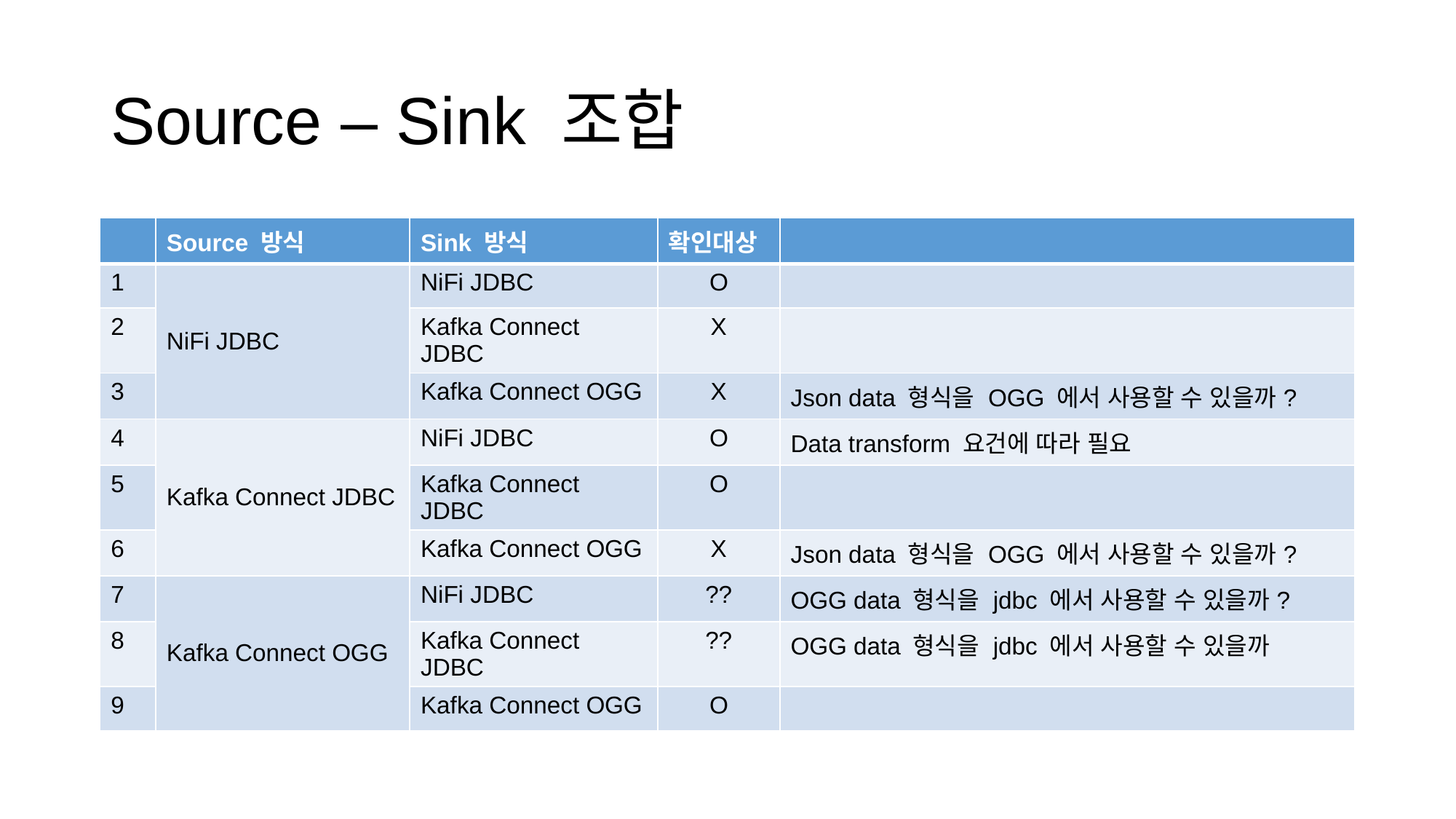

# Source – Sink 조합
|  | Source 방식 | Sink 방식 | 확인대상 |  |
| --- | --- | --- | --- | --- |
| 1 | NiFi JDBC | NiFi JDBC | O |  |
| 2 |  | Kafka Connect JDBC | X |  |
| 3 |  | Kafka Connect OGG | X | Json data 형식을 OGG 에서 사용할 수 있을까? |
| 4 | Kafka Connect JDBC | NiFi JDBC | O | Data transform 요건에 따라 필요 |
| 5 |  | Kafka Connect JDBC | O |  |
| 6 |  | Kafka Connect OGG | X | Json data 형식을 OGG 에서 사용할 수 있을까? |
| 7 | Kafka Connect OGG | NiFi JDBC | ?? | OGG data 형식을 jdbc 에서 사용할 수 있을까? |
| 8 |  | Kafka Connect JDBC | ?? | OGG data 형식을 jdbc 에서 사용할 수 있을까 |
| 9 |  | Kafka Connect OGG | O |  |